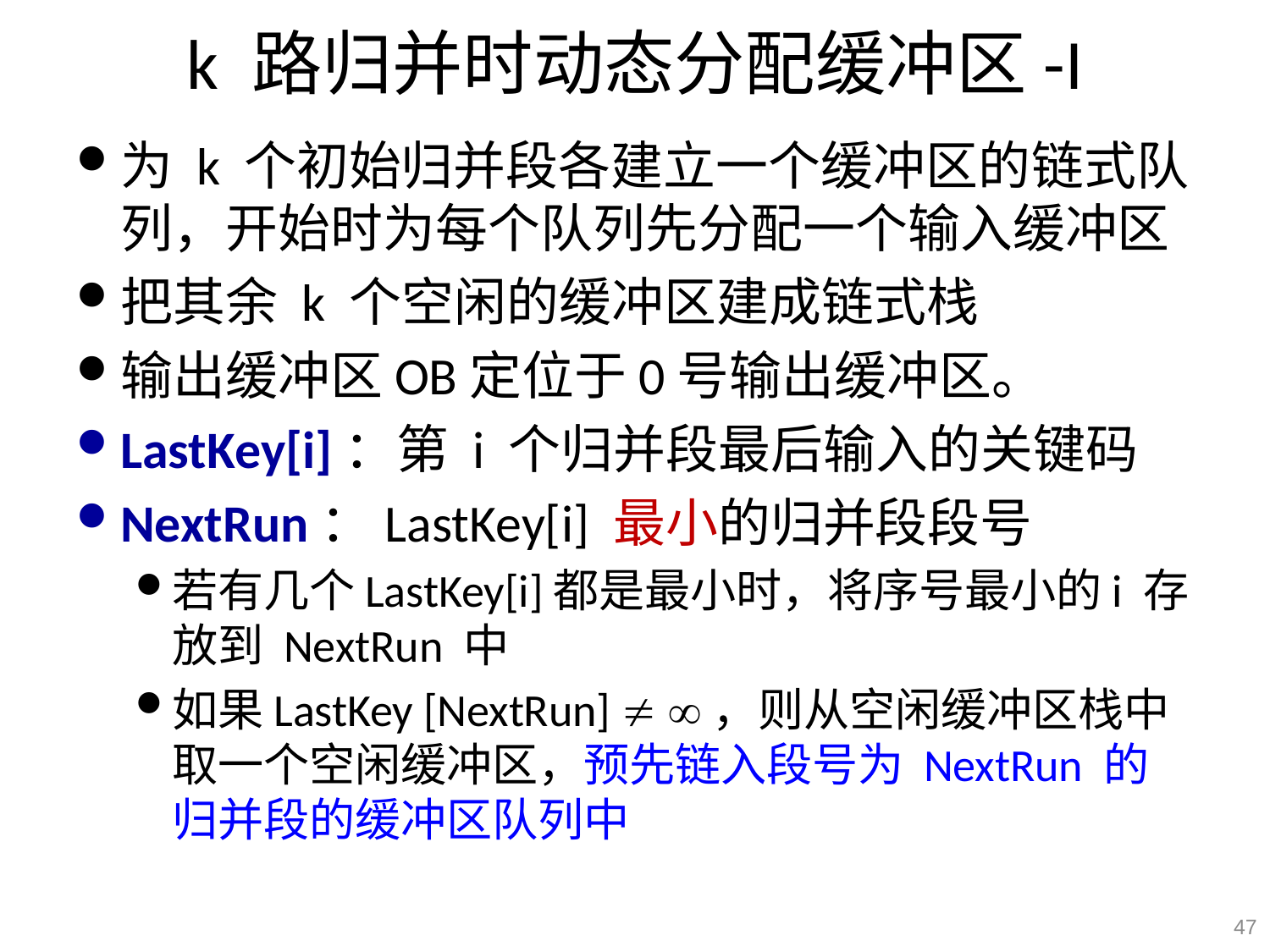

# k 路归并时动态分配缓冲区-I
为 k 个初始归并段各建立一个缓冲区的链式队列，开始时为每个队列先分配一个输入缓冲区
把其余 k 个空闲的缓冲区建成链式栈
输出缓冲区OB定位于0号输出缓冲区。
LastKey[i]：第 i 个归并段最后输入的关键码
NextRun：LastKey[i] 最小的归并段段号
若有几个LastKey[i]都是最小时，将序号最小的i 存放到 NextRun 中
如果LastKey [NextRun] ≠ ∞，则从空闲缓冲区栈中取一个空闲缓冲区，预先链入段号为 NextRun 的归并段的缓冲区队列中
47